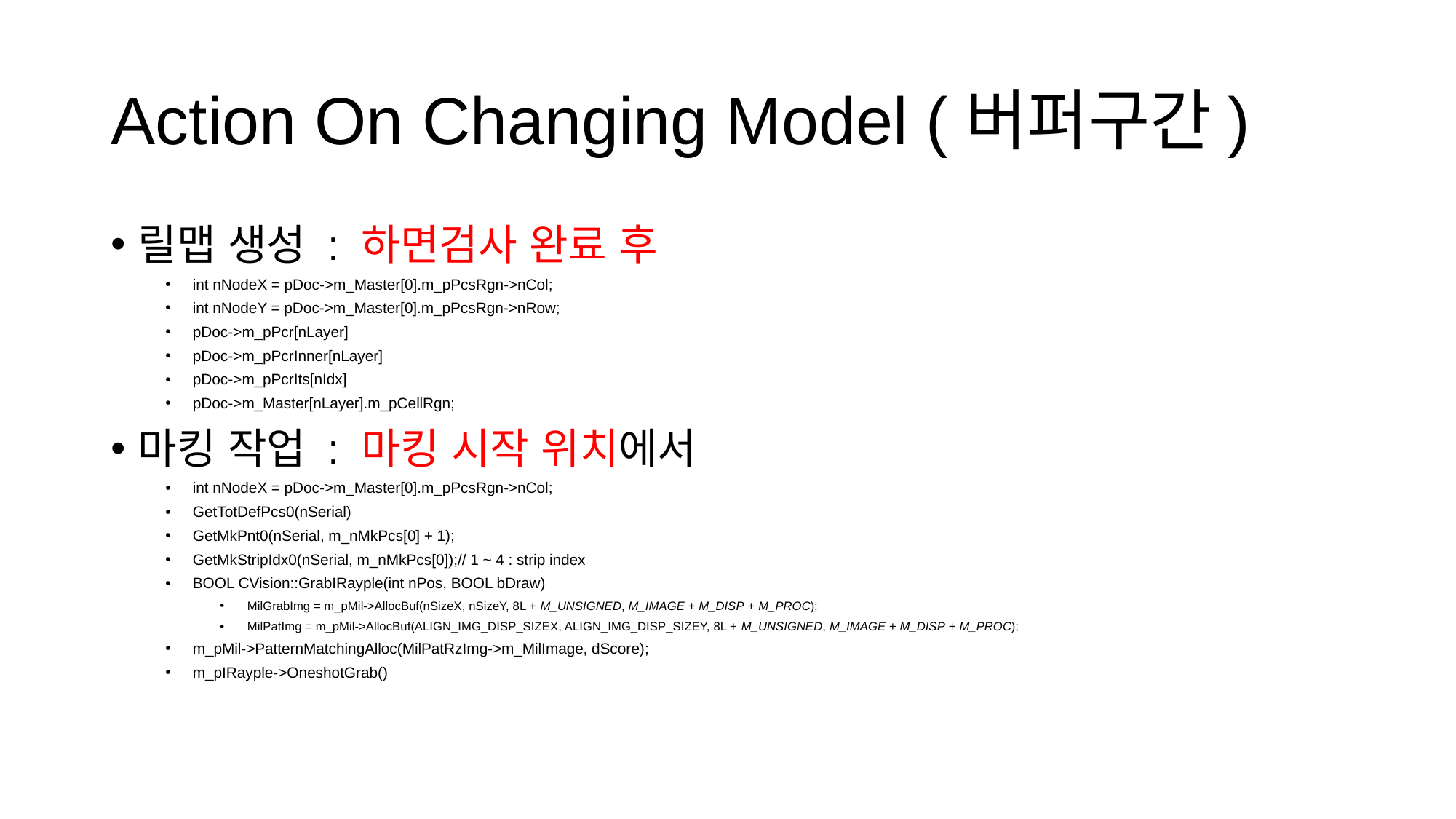

# Action On Changing Model (버퍼구간)
릴맵 생성 : 하면검사 완료 후
int nNodeX = pDoc->m_Master[0].m_pPcsRgn->nCol;
int nNodeY = pDoc->m_Master[0].m_pPcsRgn->nRow;
pDoc->m_pPcr[nLayer]
pDoc->m_pPcrInner[nLayer]
pDoc->m_pPcrIts[nIdx]
pDoc->m_Master[nLayer].m_pCellRgn;
마킹 작업 : 마킹 시작 위치에서
int nNodeX = pDoc->m_Master[0].m_pPcsRgn->nCol;
GetTotDefPcs0(nSerial)
GetMkPnt0(nSerial, m_nMkPcs[0] + 1);
GetMkStripIdx0(nSerial, m_nMkPcs[0]);// 1 ~ 4 : strip index
BOOL CVision::GrabIRayple(int nPos, BOOL bDraw)
MilGrabImg = m_pMil->AllocBuf(nSizeX, nSizeY, 8L + M_UNSIGNED, M_IMAGE + M_DISP + M_PROC);
MilPatImg = m_pMil->AllocBuf(ALIGN_IMG_DISP_SIZEX, ALIGN_IMG_DISP_SIZEY, 8L + M_UNSIGNED, M_IMAGE + M_DISP + M_PROC);
m_pMil->PatternMatchingAlloc(MilPatRzImg->m_MilImage, dScore);
m_pIRayple->OneshotGrab()